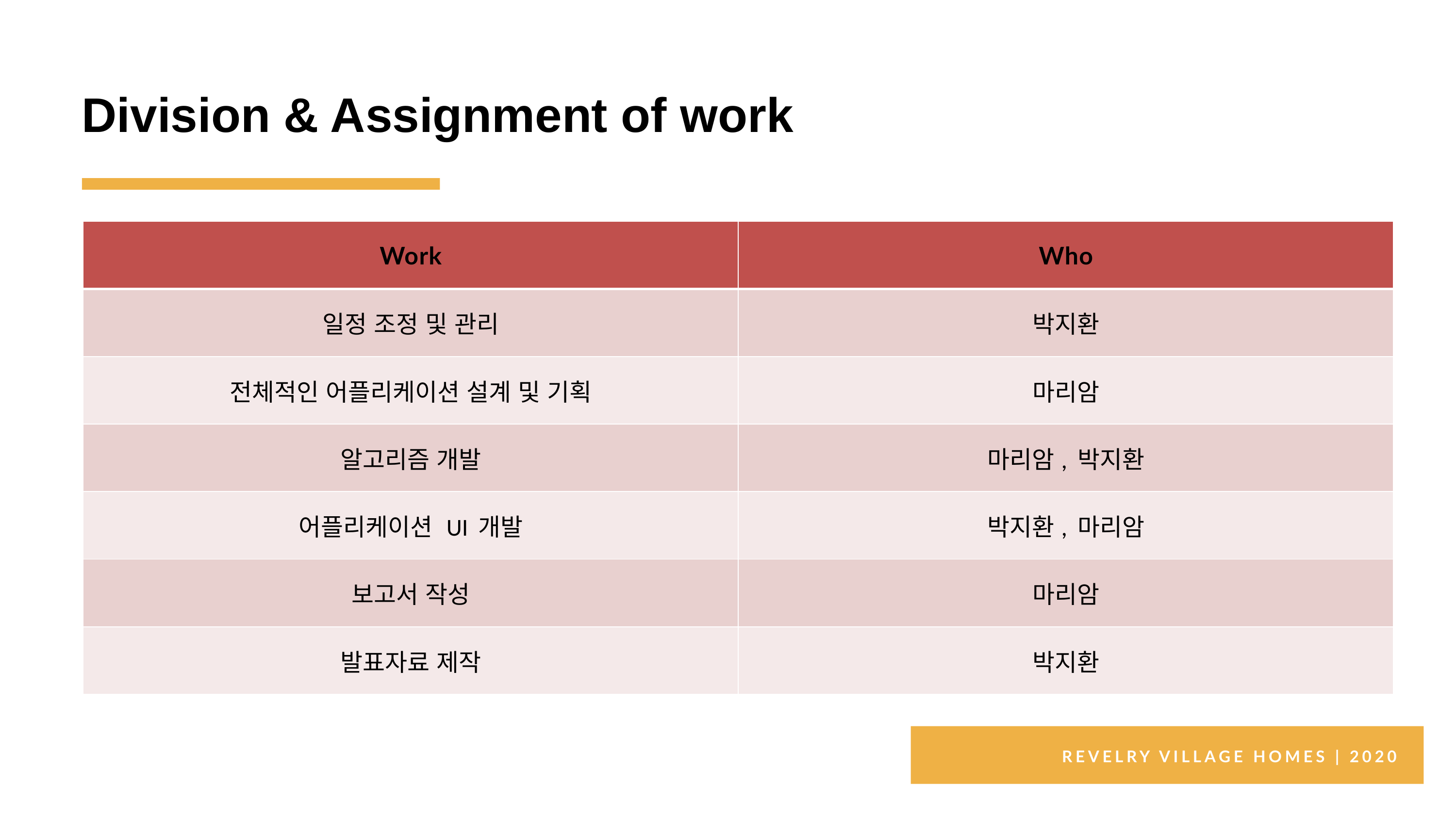

Division & Assignment of work

| Work | Who |
| --- | --- |
| 일정 조정 및 관리 | 박지환 |
| 전체적인 어플리케이션 설계 및 기획 | 마리암 |
| 알고리즘 개발 | 마리암, 박지환 |
| 어플리케이션 UI 개발 | 박지환, 마리암 |
| 보고서 작성 | 마리암 |
| 발표자료 제작 | 박지환 |

REVELRY VILLAGE HOMES | 2020